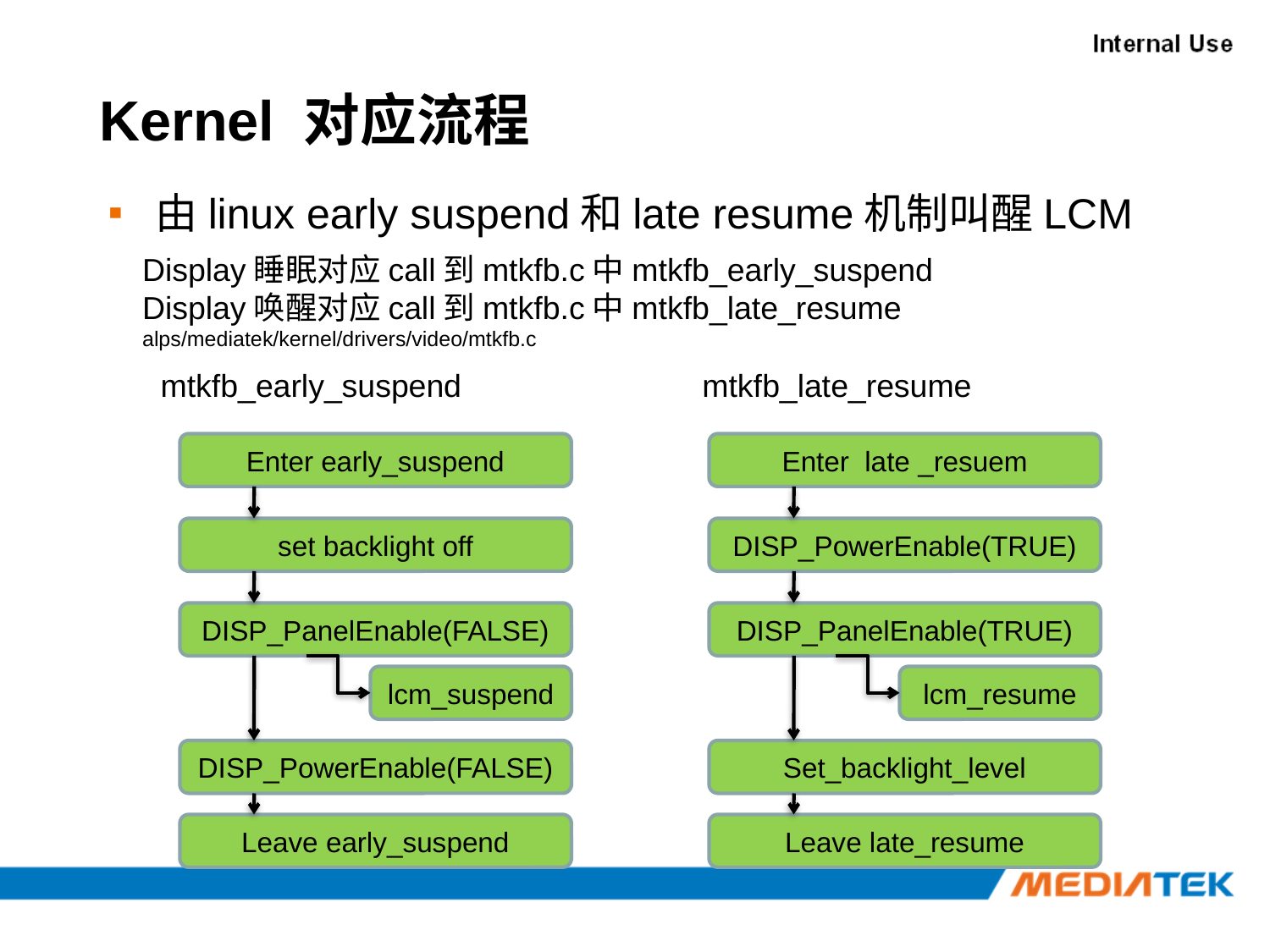

# Kernel 对应流程
由linux early suspend和late resume机制叫醒LCM

Display睡眠对应call到mtkfb.c中mtkfb_early_suspend
Display唤醒对应call到mtkfb.c中mtkfb_late_resume
alps/mediatek/kernel/drivers/video/mtkfb.c
mtkfb_early_suspend
mtkfb_late_resume
Enter early_suspend
Enter  late _resuem
set backlight off
DISP_PowerEnable(TRUE)
DISP_PanelEnable(FALSE)
DISP_PanelEnable(TRUE)
lcm_suspend
lcm_resume
DISP_PowerEnable(FALSE)
Set_backlight_level
Leave early_suspend
Leave late_resume